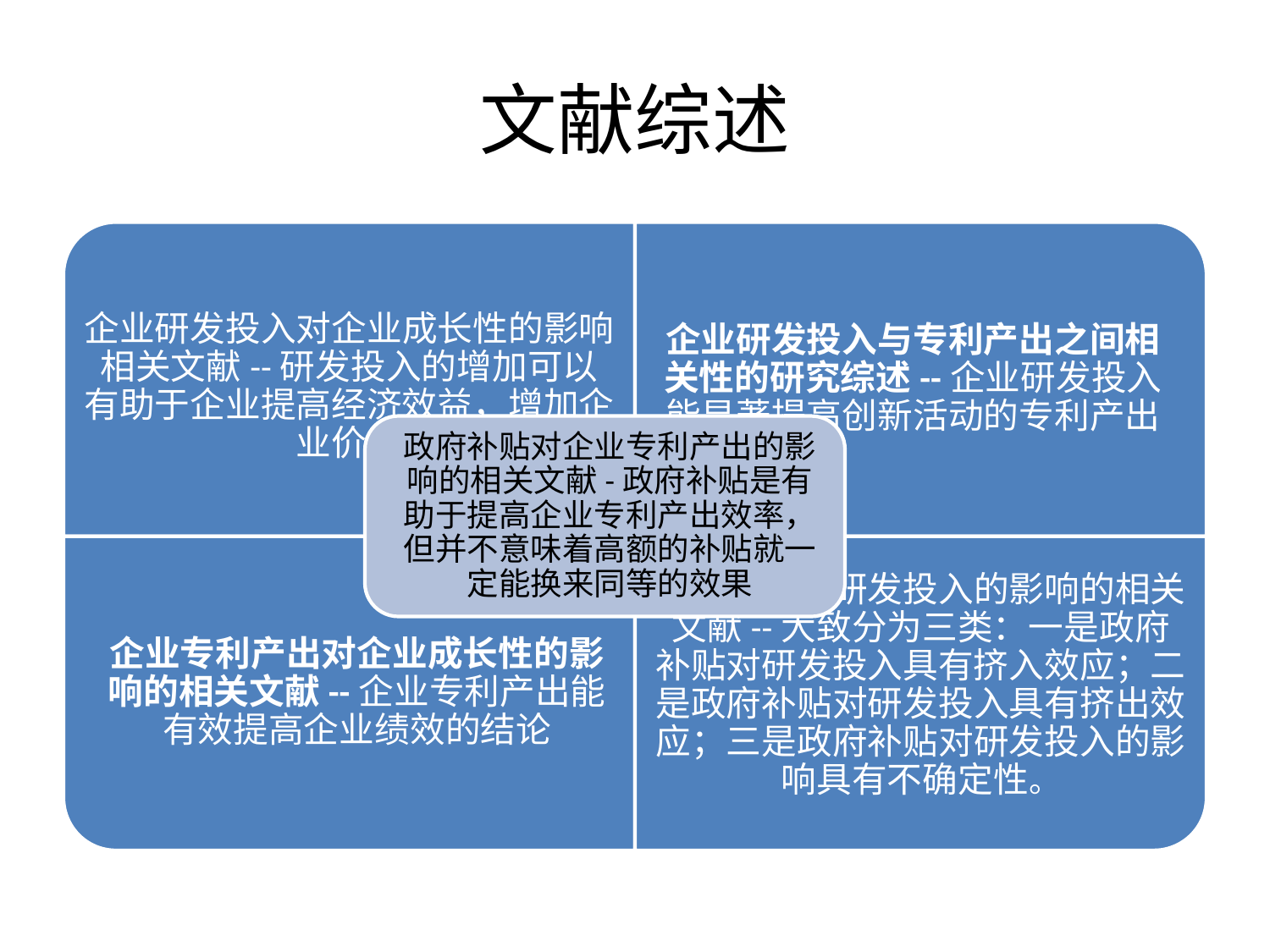

# 文献综述
企业研发投入对企业成长性的影响相关文献--研发投入的增加可以有助于企业提高经济效益，增加企业价值
企业研发投入与专利产出之间相关性的研究综述--企业研发投入能显著提高创新活动的专利产出
企业专利产出对企业成长性的影响的相关文献--企业专利产出能有效提高企业绩效的结论
政府补贴对研发投入的影响的相关文献--大致分为三类：一是政府补贴对研发投入具有挤入效应；二是政府补贴对研发投入具有挤出效应；三是政府补贴对研发投入的影响具有不确定性。
政府补贴对企业专利产出的影响的相关文献-政府补贴是有助于提高企业专利产出效率，但并不意味着高额的补贴就一定能换来同等的效果